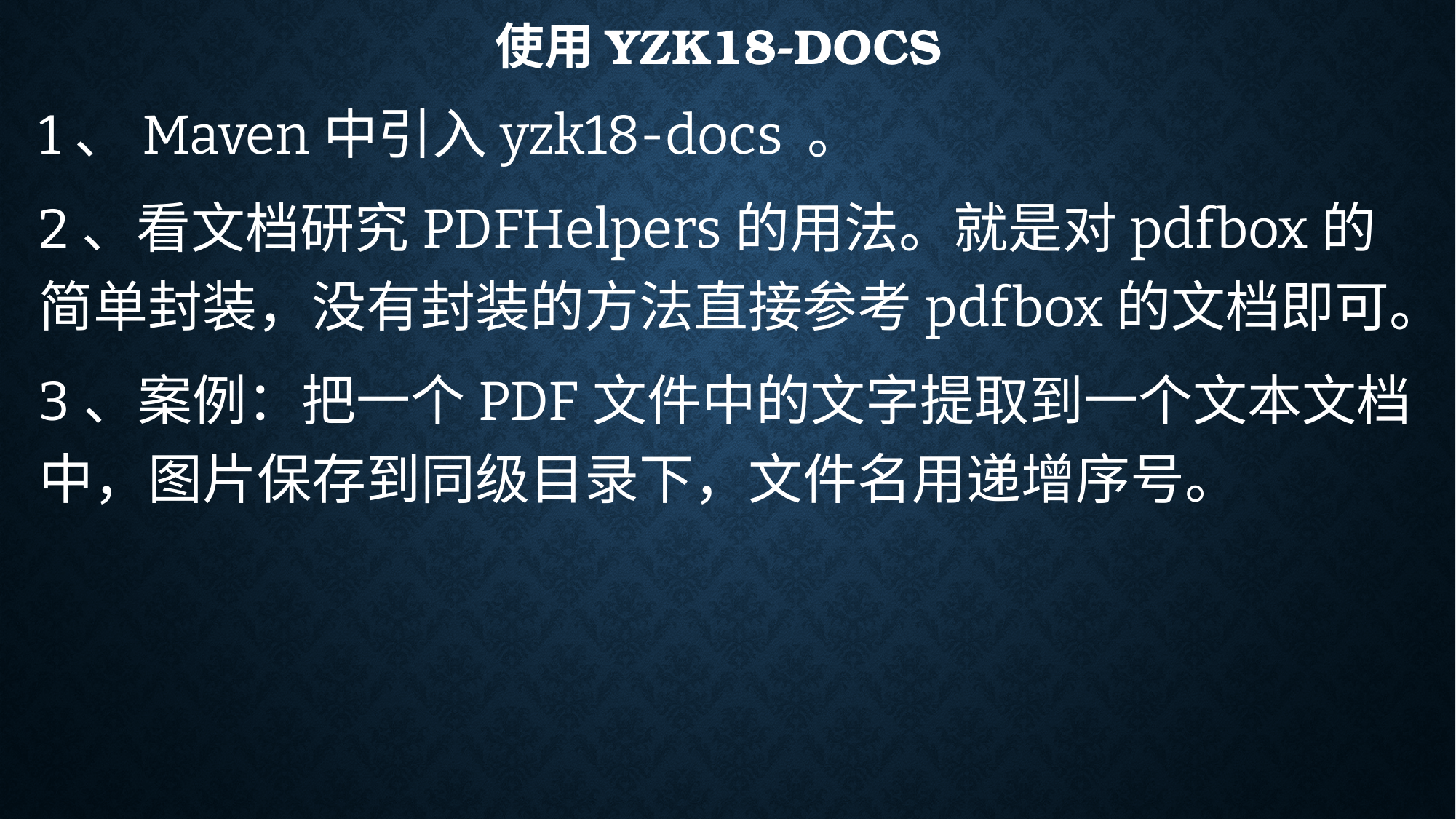

# 使用yzk18-docs
1、Maven中引入yzk18-docs 。
2、看文档研究PDFHelpers的用法。就是对pdfbox的简单封装，没有封装的方法直接参考pdfbox的文档即可。
3、案例：把一个PDF文件中的文字提取到一个文本文档中，图片保存到同级目录下，文件名用递增序号。